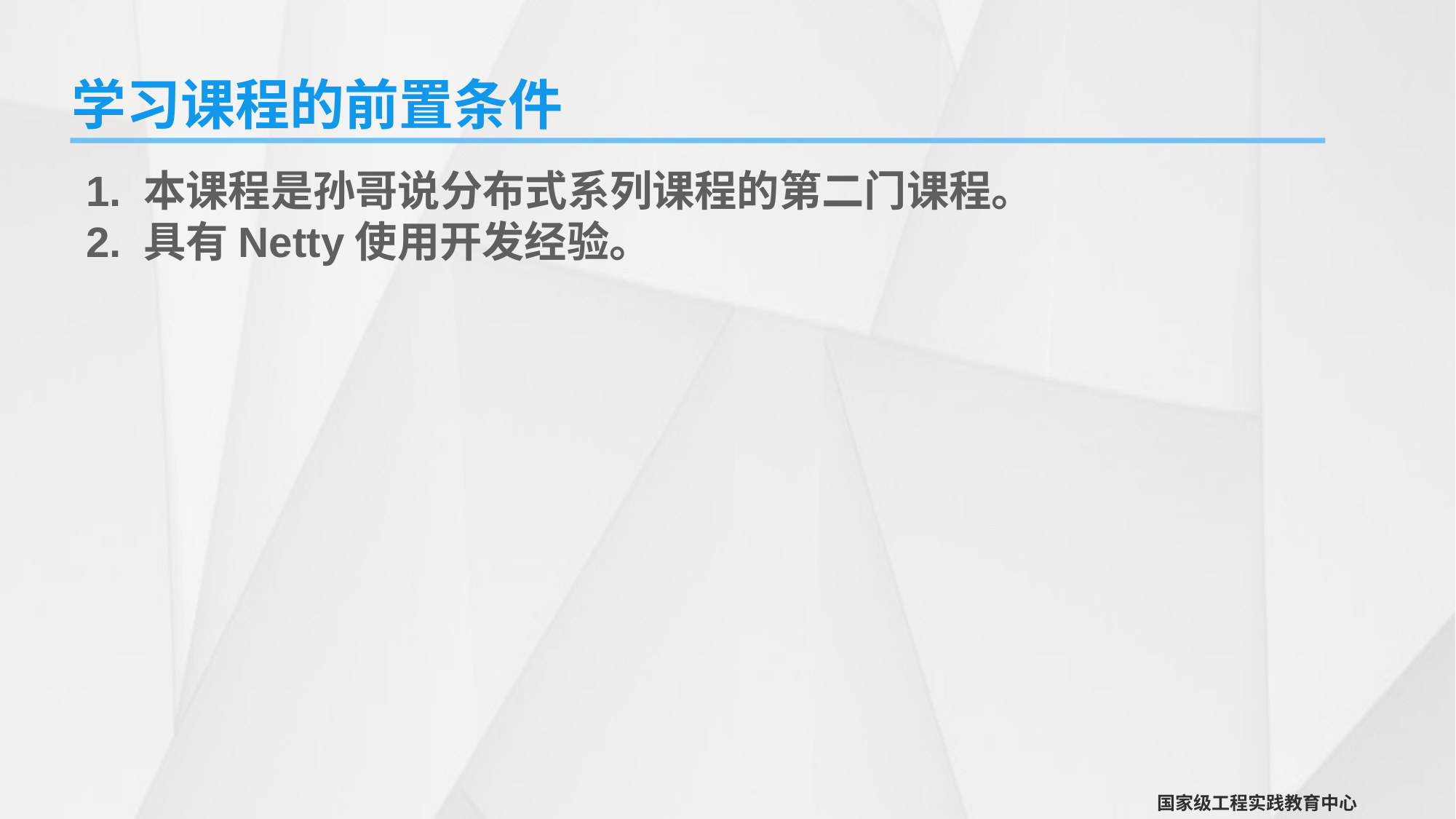

学习课程的前置条件

1. 本课程是孙哥说分布式系列课程的第二门课程。
2. 具有Netty使用开发经验。